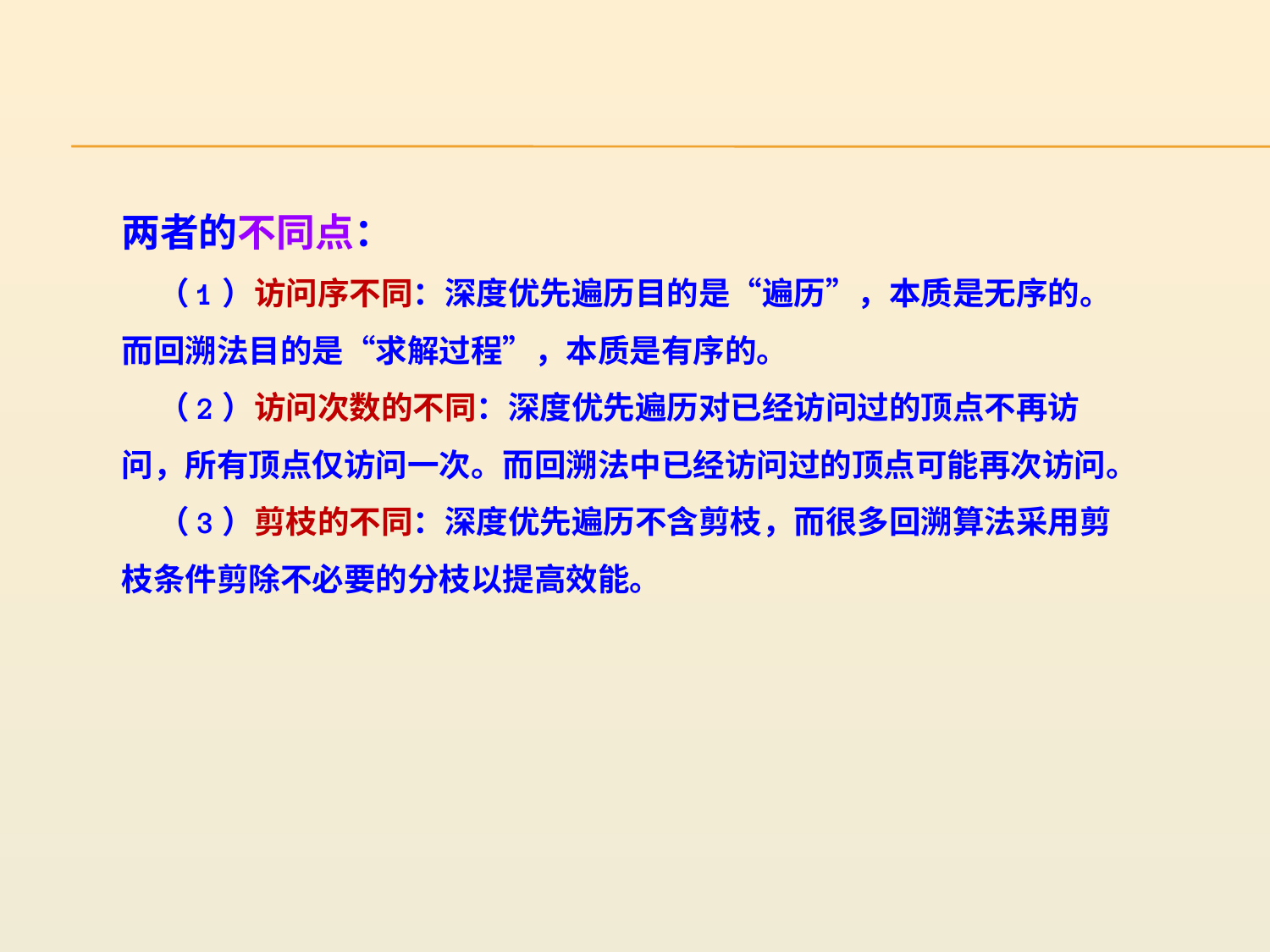

两者的不同点：
    （1）访问序不同：深度优先遍历目的是“遍历”，本质是无序的。而回溯法目的是“求解过程”，本质是有序的。
    （2）访问次数的不同：深度优先遍历对已经访问过的顶点不再访问，所有顶点仅访问一次。而回溯法中已经访问过的顶点可能再次访问。
    （3）剪枝的不同：深度优先遍历不含剪枝，而很多回溯算法采用剪枝条件剪除不必要的分枝以提高效能。